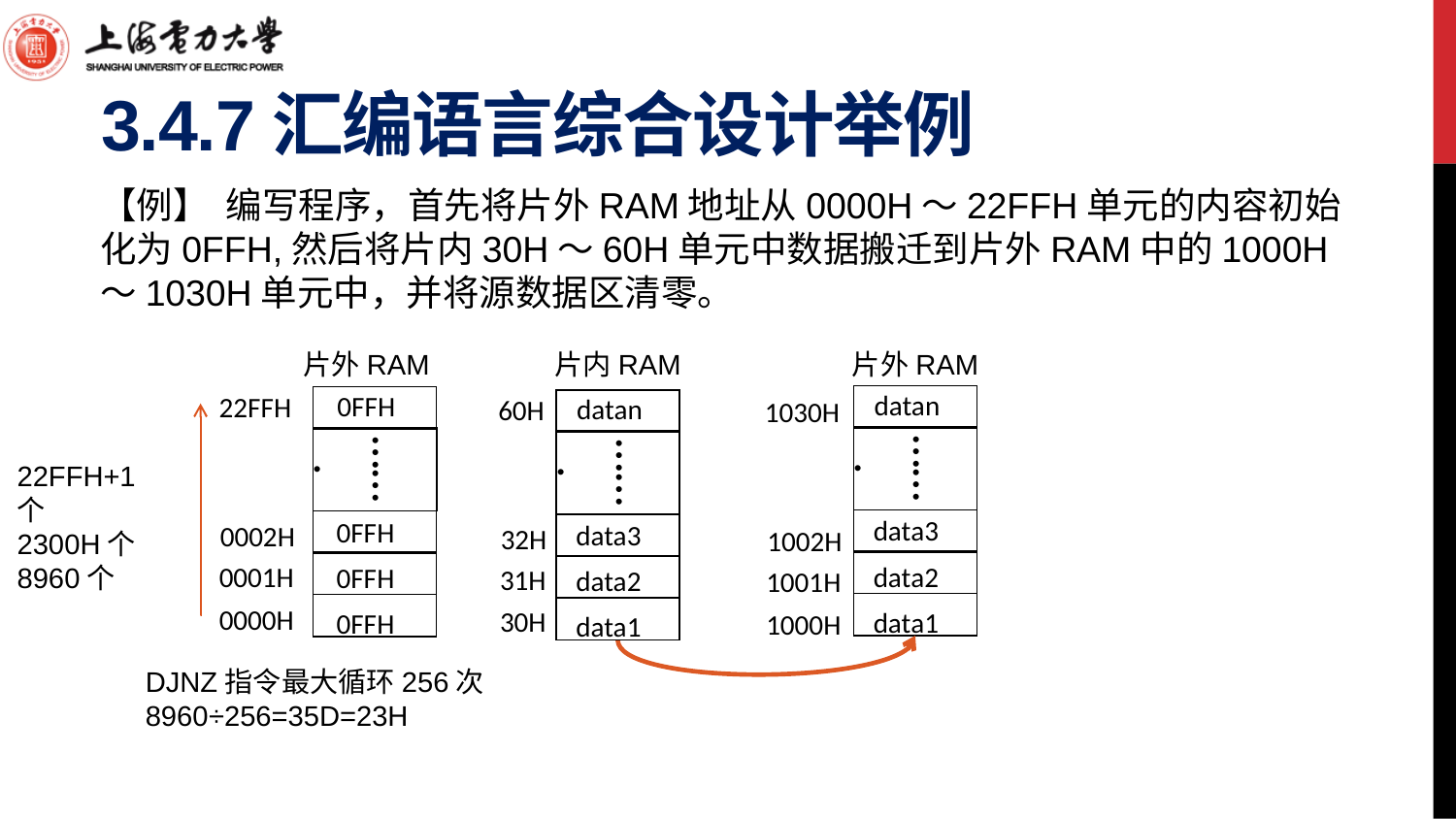

# 3.4.7汇编语言综合设计举例
【例】  编写程序，首先将片外RAM地址从0000H～22FFH单元的内容初始化为0FFH,然后将片内30H～60H单元中数据搬迁到片外RAM中的1000H～1030H单元中，并将源数据区清零。
片外RAM
片内RAM
片外RAM
datan
0FFH
22FFH
datan
60H

1030H

…….
…….
…….
22FFH+1个
2300H个
8960个

data3
0FFH

data3
0002H

32H

1002H

data2
0001H

0FFH
31H

data2
1001H

0000H

30H
data1

0FFH
1000H
data1
DJNZ指令最大循环256次
8960÷256=35D=23H